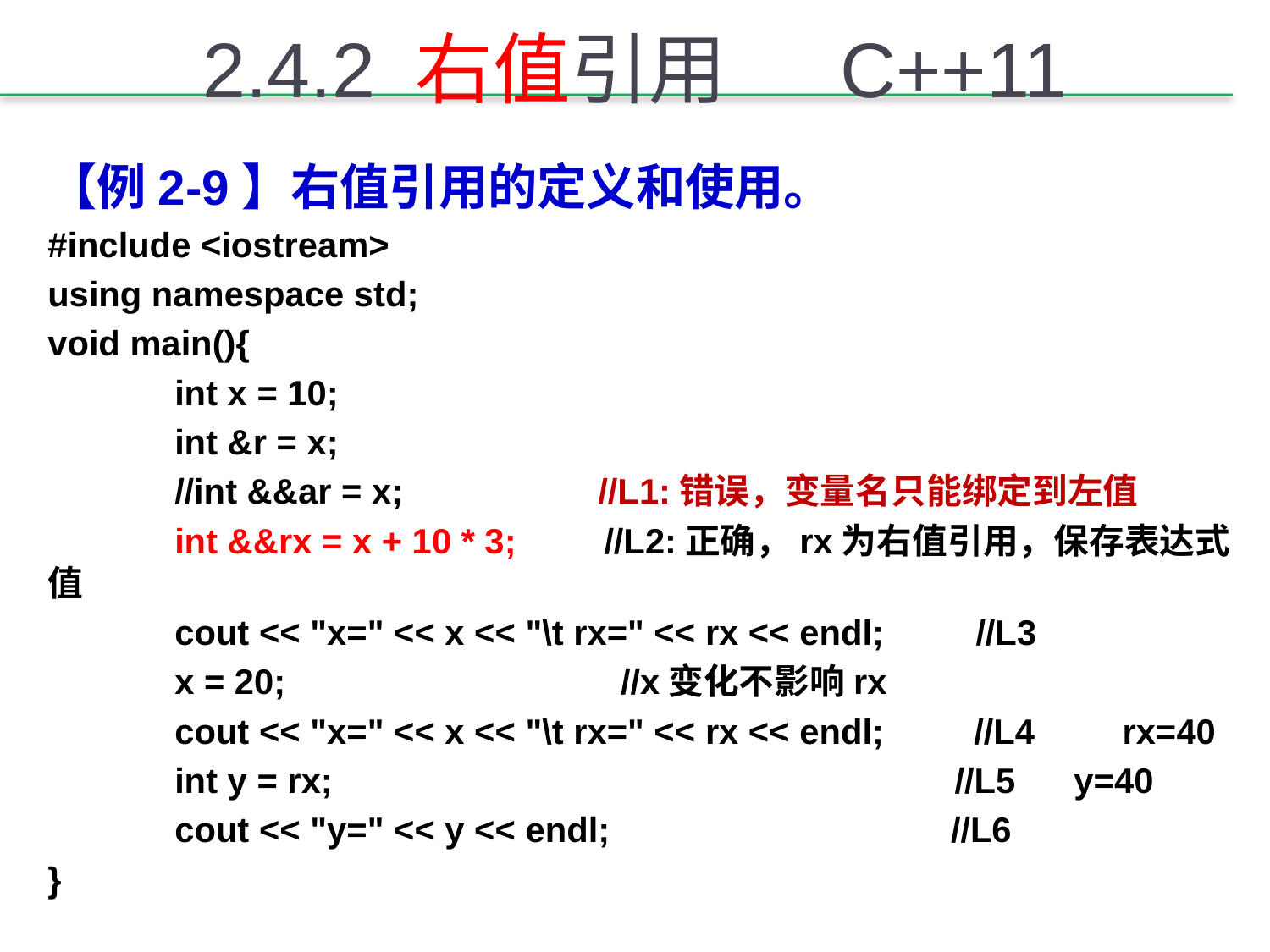

# 2.4.2 右值引用 　C++11
【例2-9】右值引用的定义和使用。
#include <iostream>
using namespace std;
void main(){
	int x = 10;
	int &r = x;
	//int &&ar = x;                    //L1:错误，变量名只能绑定到左值
	int &&rx = x + 10 * 3;         //L2:正确，rx为右值引用，保存表达式值
	cout << "x=" << x << "\t rx=" << rx << endl;    　//L3
	x = 20;　　　　　　　　　//x变化不影响rx
	cout << "x=" << x << "\t rx=" << rx << endl;   　 //L4　　rx=40
	int y = rx;                                            　　　　　//L5      y=40
	cout << "y=" << y << endl;                          　　//L6
}